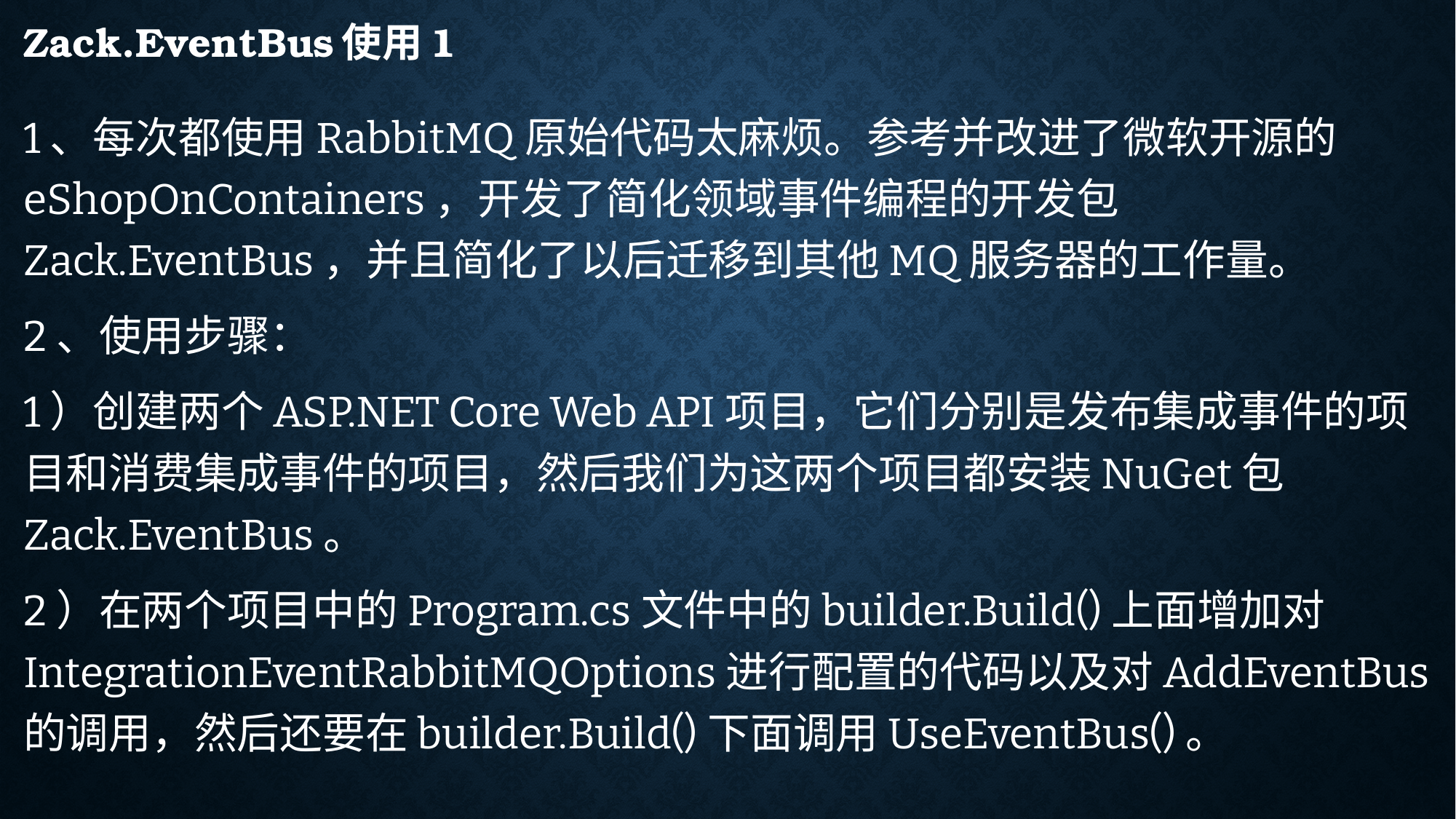

# Zack.EventBus使用1
1、每次都使用RabbitMQ原始代码太麻烦。参考并改进了微软开源的eShopOnContainers，开发了简化领域事件编程的开发包Zack.EventBus，并且简化了以后迁移到其他MQ服务器的工作量。
2、使用步骤：
1）创建两个ASP.NET Core Web API项目，它们分别是发布集成事件的项目和消费集成事件的项目，然后我们为这两个项目都安装NuGet包Zack.EventBus。
2）在两个项目中的Program.cs文件中的builder.Build()上面增加对IntegrationEventRabbitMQOptions进行配置的代码以及对AddEventBus的调用，然后还要在builder.Build()下面调用UseEventBus()。